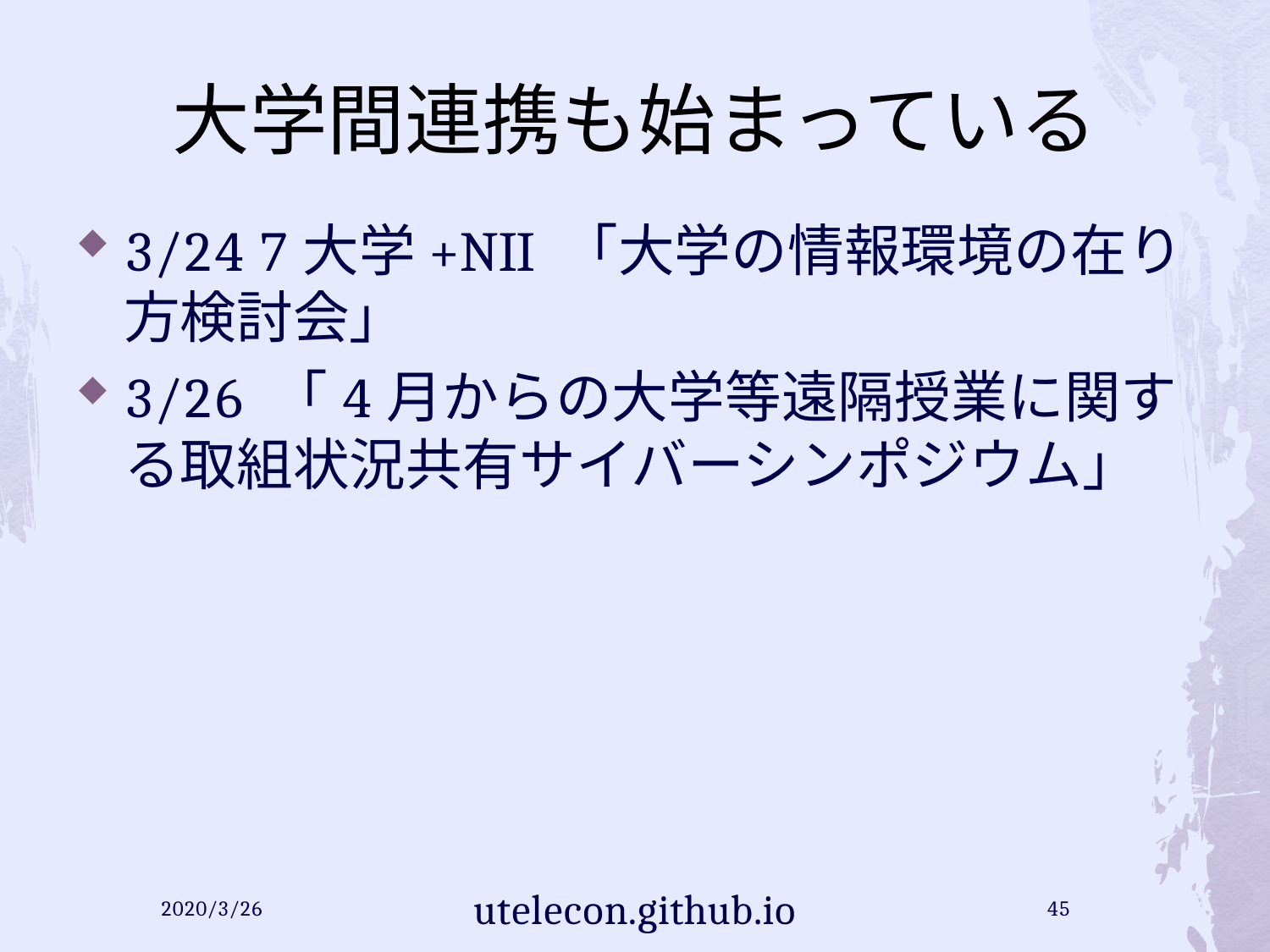

# 大学間連携も始まっている
3/24 7大学+NII 「大学の情報環境の在り方検討会」
3/26 「4月からの大学等遠隔授業に関する取組状況共有サイバーシンポジウム」

2020/3/26
utelecon.github.io
45